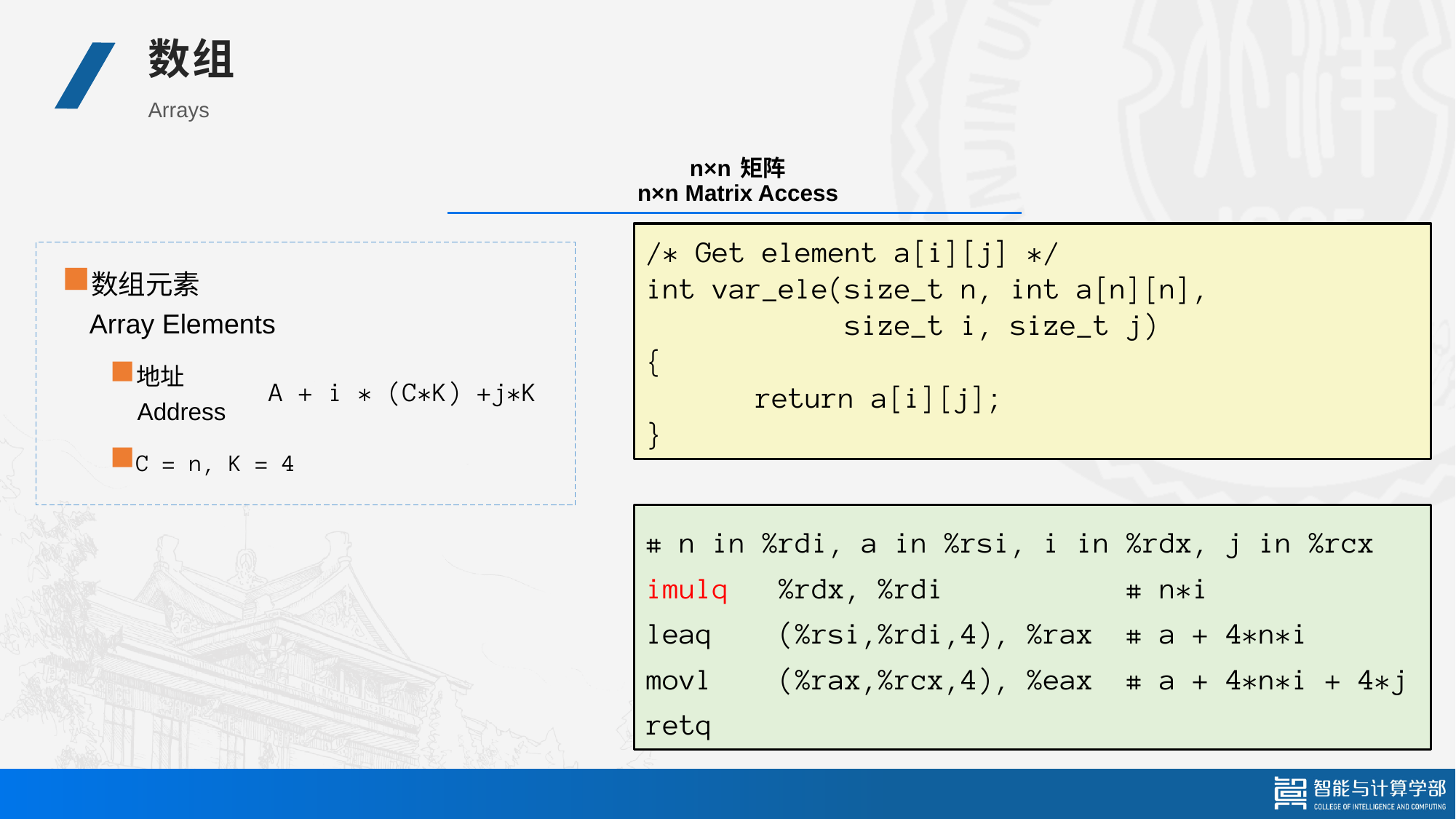

数组
Arrays
# n×n 矩阵 n×n Matrix Access
/* Get element a[i][j] */
int var_ele(size_t n, int a[n][n],
            size_t i, size_t j)
{
	return a[i][j];
}
数组元素
Array Elements
地址
Address
C = n, K = 4
A + i * (C*K) +j*K
# n in %rdi, a in %rsi, i in %rdx, j in %rcx
imulq   %rdx, %rdi           # n*i
leaq    (%rsi,%rdi,4), %rax  # a + 4*n*i
movl    (%rax,%rcx,4), %eax  # a + 4*n*i + 4*j
retq